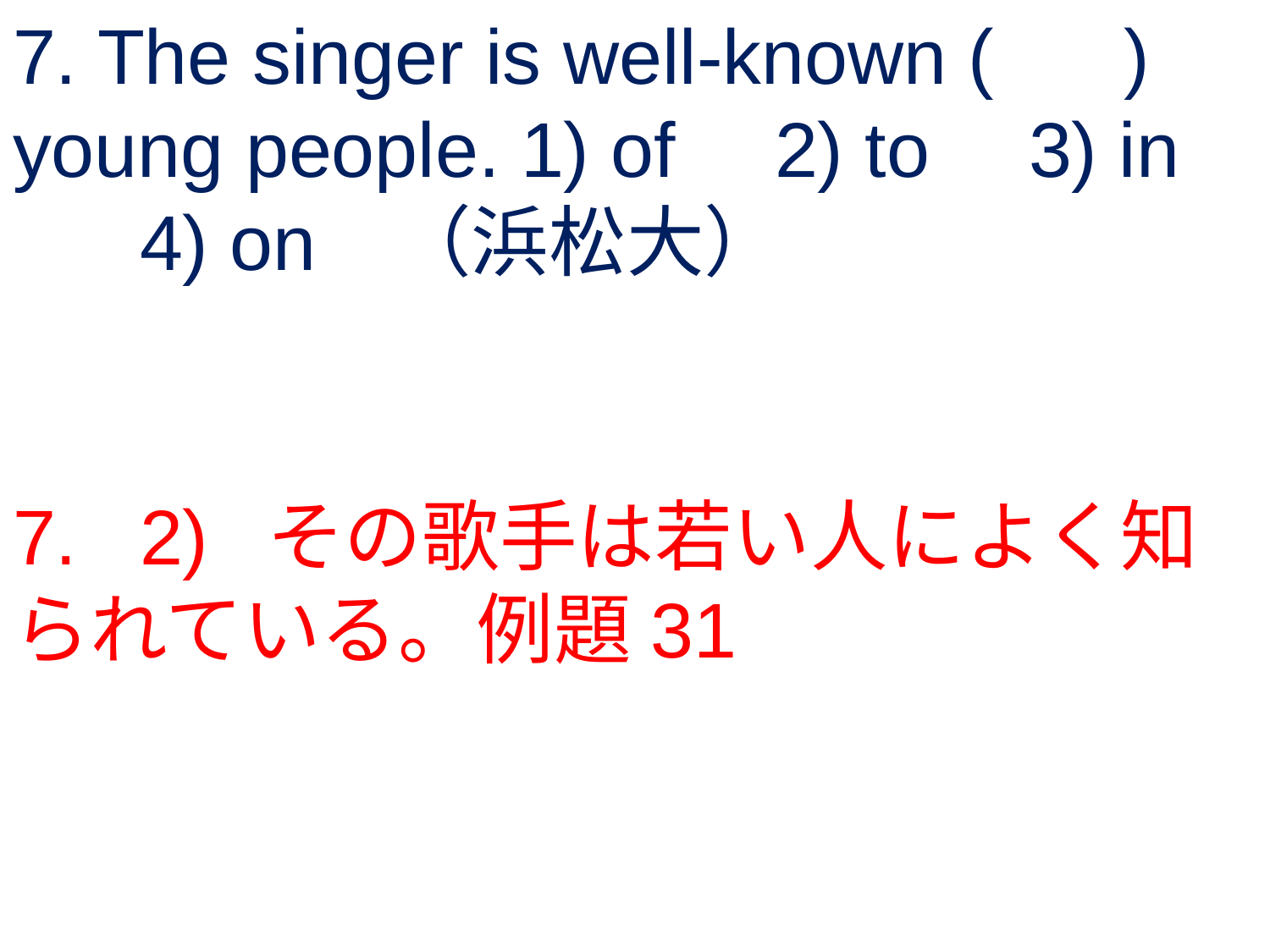

# 7. The singer is well-known (      ) young people.	1) of	2) to	3) in	4) on	（浜松大）
7.	2) 	その歌手は若い人によく知られている。例題31